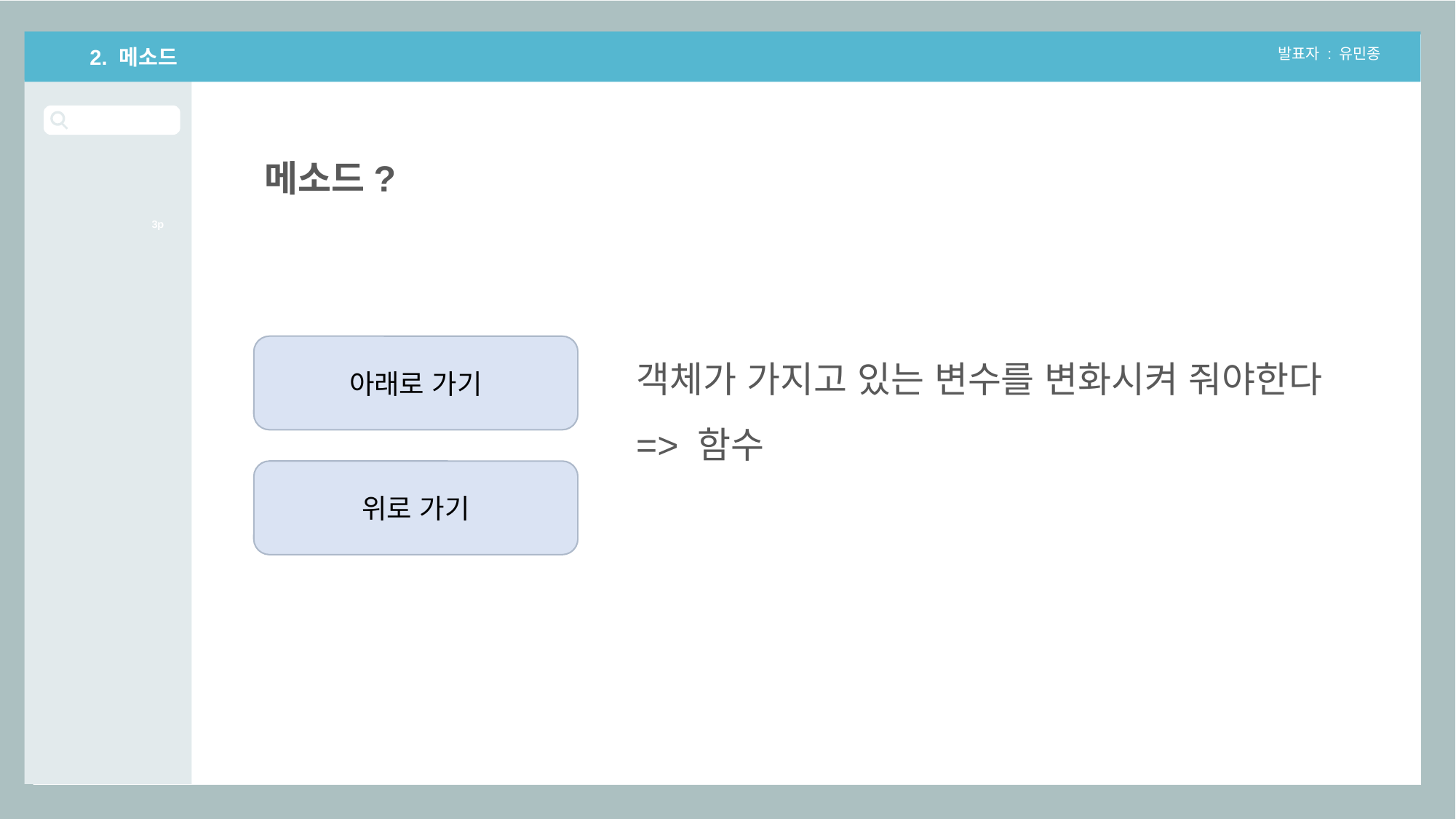

2. 메소드
발표자 : 유민종

메소드?
3p
객체가 가지고 있는 변수를 변화시켜 줘야한다
=> 함수
아래로 가기
위로 가기